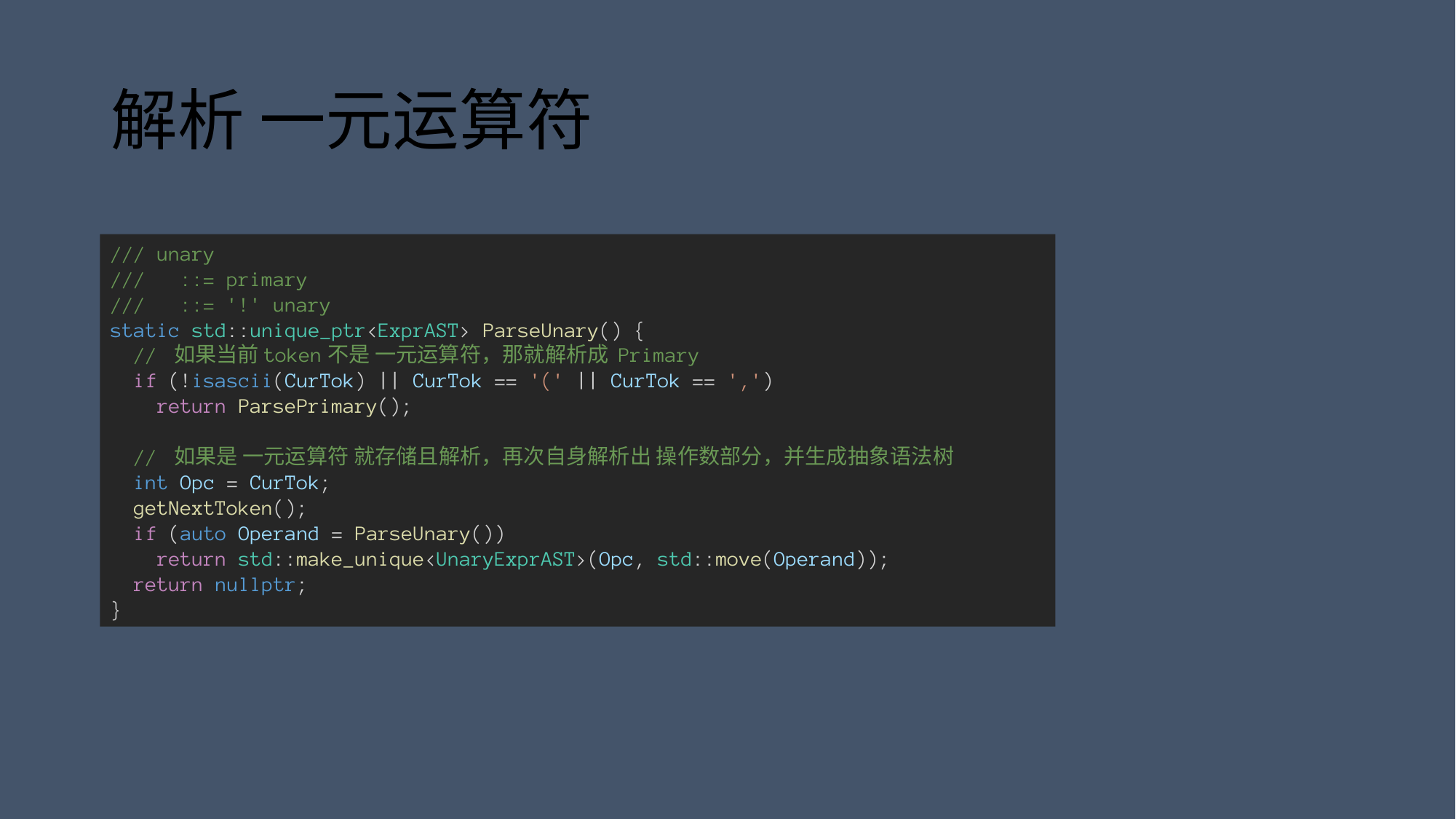

# 解析 一元运算符
/// unary
///   ::= primary
///   ::= '!' unary
static std::unique_ptr<ExprAST> ParseUnary() {
  // 如果当前token不是 一元运算符，那就解析成 Primary
  if (!isascii(CurTok) || CurTok == '(' || CurTok == ',')
    return ParsePrimary();
  // 如果是 一元运算符 就存储且解析，再次自身解析出 操作数部分，并生成抽象语法树
  int Opc = CurTok;
  getNextToken();
  if (auto Operand = ParseUnary())
    return std::make_unique<UnaryExprAST>(Opc, std::move(Operand));
  return nullptr;
}